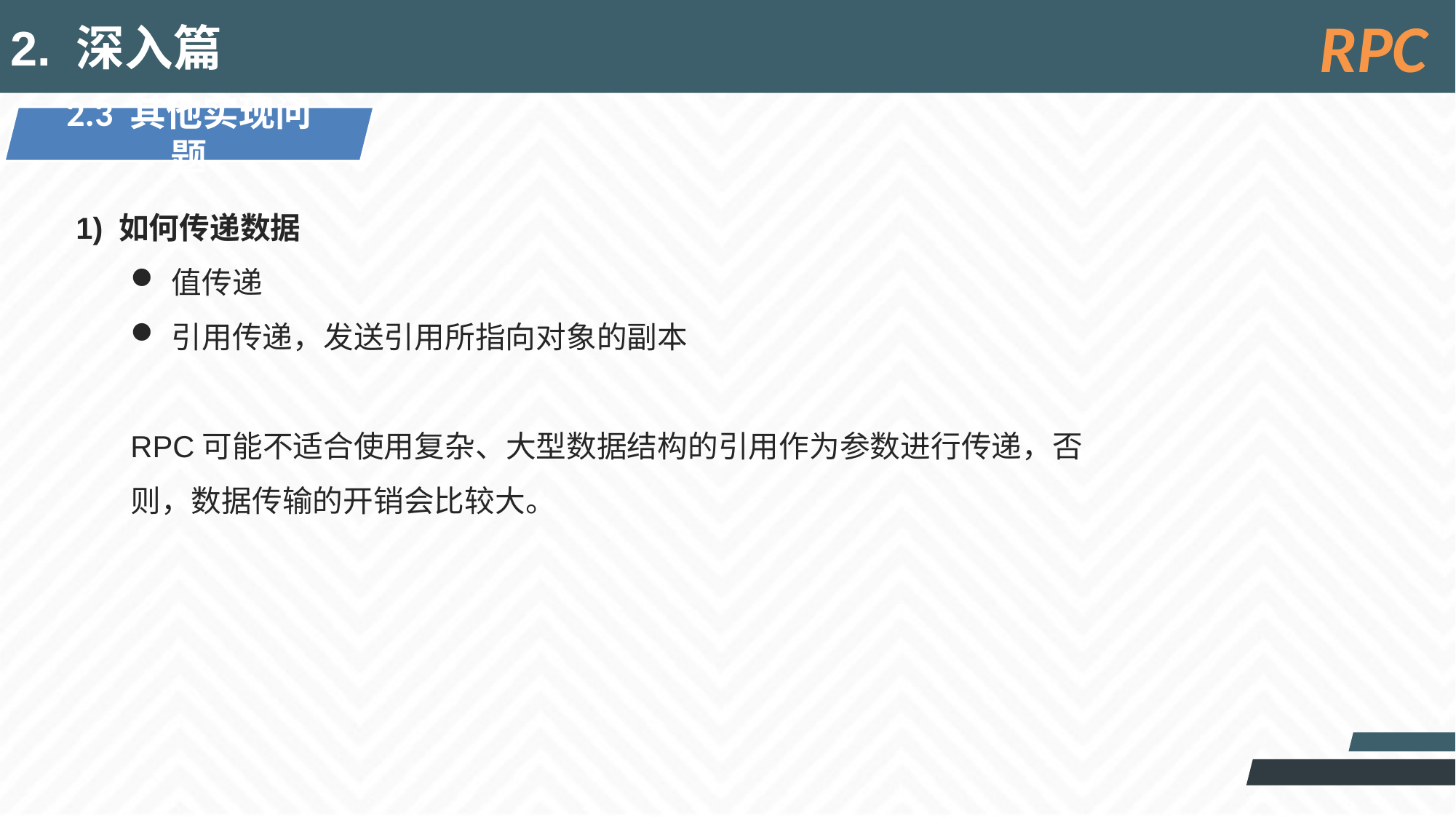

2. 深入篇
RPC
2.3 其他实现问题
1) 如何传递数据
值传递
引用传递，发送引用所指向对象的副本

RPC可能不适合使用复杂、大型数据结构的引用作为参数进行传递，否则，数据传输的开销会比较大。